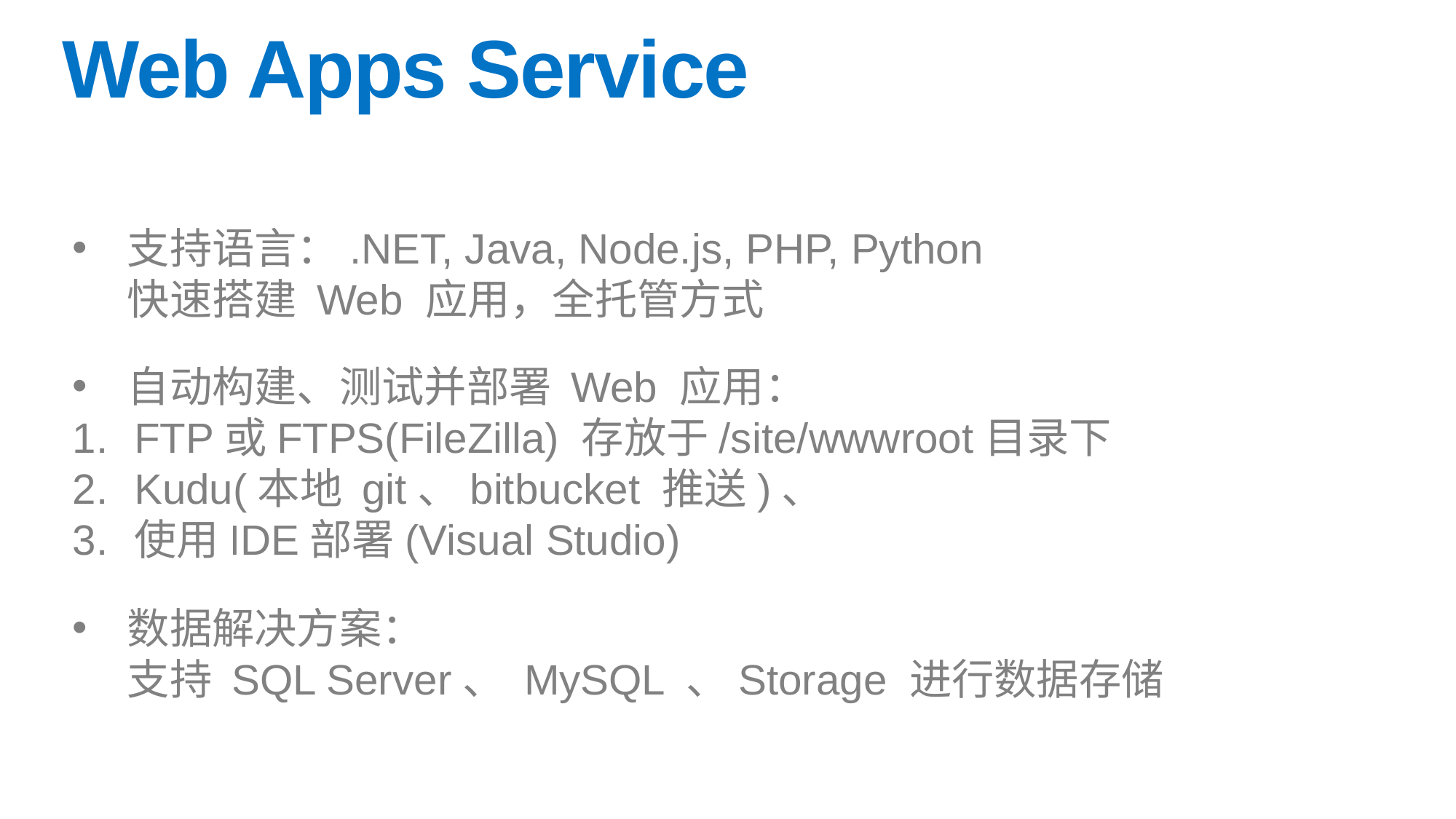

# Web Apps Service
支持语言：.NET, Java, Node.js, PHP, Python
快速搭建 Web 应用，全托管方式
自动构建、测试并部署 Web 应用：
FTP或FTPS(FileZilla) 存放于/site/wwwroot目录下
Kudu(本地 git、bitbucket 推送)、
使用IDE部署(Visual Studio)
数据解决方案：
支持 SQL Server、 MySQL 、Storage 进行数据存储